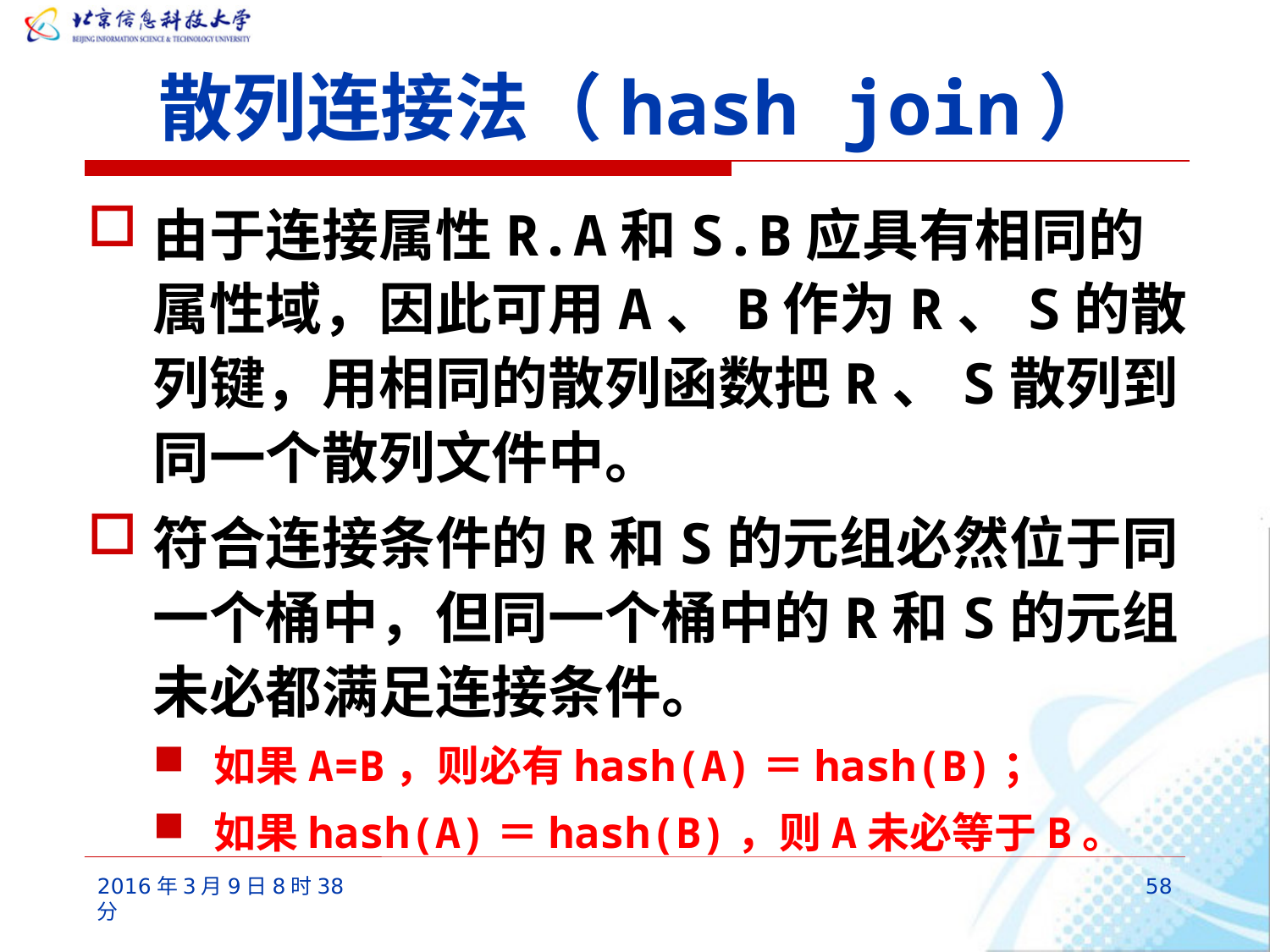

# 散列连接法（hash join）
由于连接属性R.A和S.B应具有相同的属性域，因此可用A、B作为R、S的散列键，用相同的散列函数把R、S散列到同一个散列文件中。
符合连接条件的R和S的元组必然位于同一个桶中，但同一个桶中的R和S的元组未必都满足连接条件。
如果A=B，则必有hash(A)＝hash(B)；
如果hash(A)＝hash(B)，则A未必等于B。
2016年3月9日8时38分
58